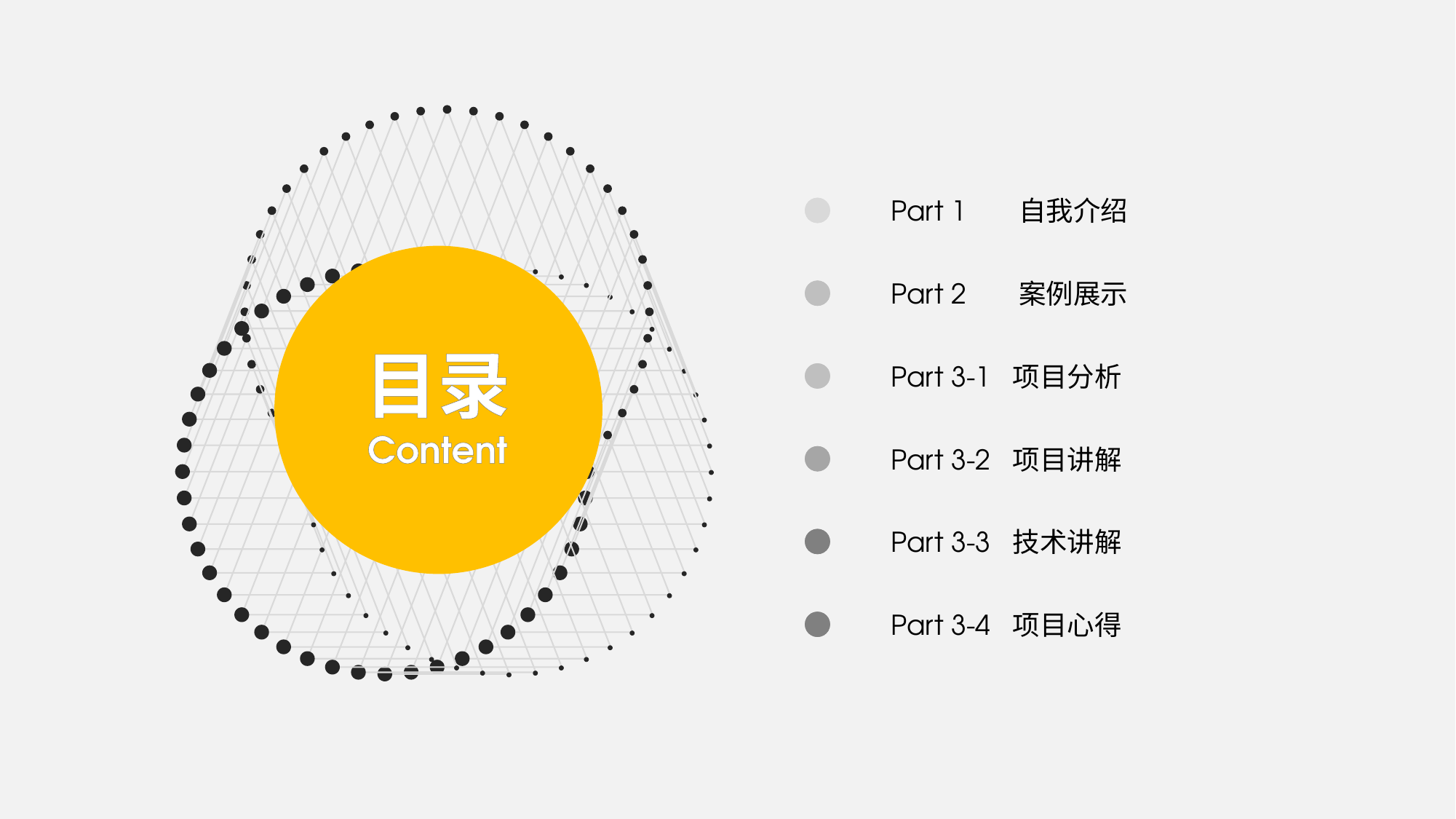

Part 1      自我介绍

Part 2      案例展示

目录
Content
Part 3-1  项目分析

Part 3-2  项目讲解

Part 3-3  技术讲解

Part 3-4  项目心得